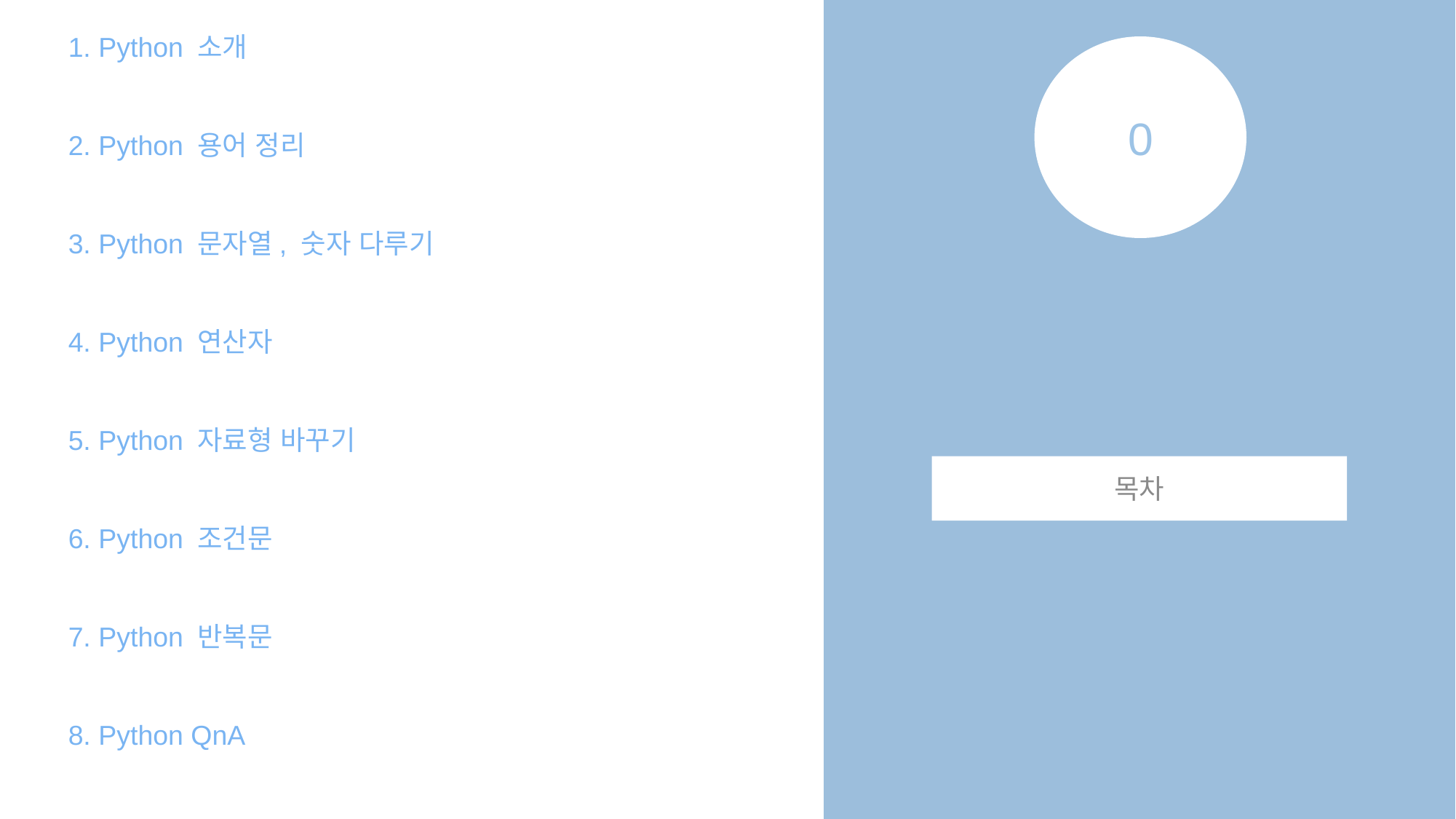

0
목차
1. Python 소개

2. Python 용어 정리

3. Python 문자열, 숫자 다루기

4. Python 연산자

5. Python 자료형 바꾸기

6. Python 조건문

7. Python 반복문

8. Python QnA

1
Python 소개